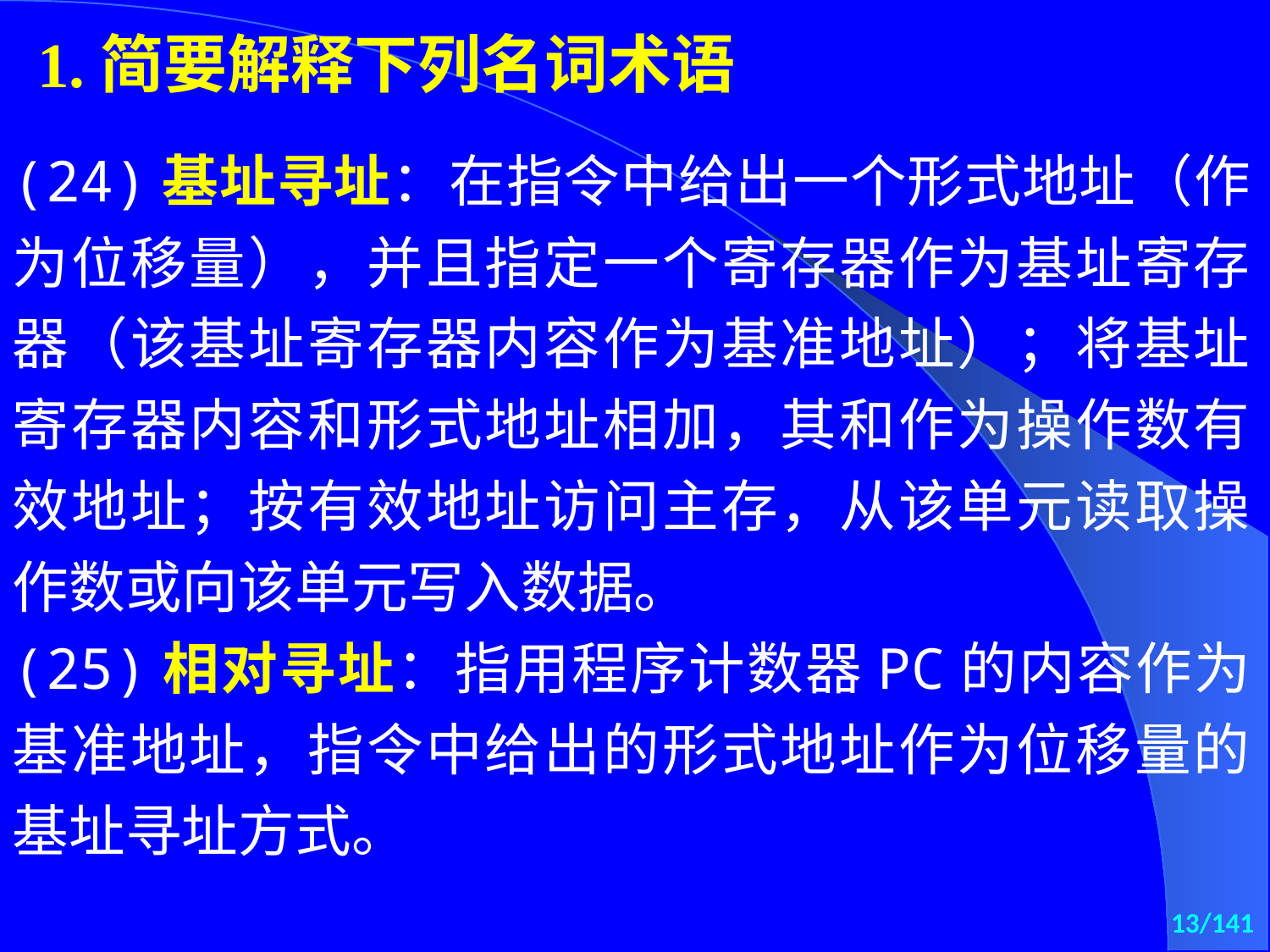

1.简要解释下列名词术语
(24)基址寻址：在指令中给出一个形式地址（作为位移量），并且指定一个寄存器作为基址寄存器（该基址寄存器内容作为基准地址）；将基址寄存器内容和形式地址相加，其和作为操作数有效地址；按有效地址访问主存，从该单元读取操作数或向该单元写入数据。
(25)相对寻址：指用程序计数器PC的内容作为基准地址，指令中给出的形式地址作为位移量的基址寻址方式。
13/141